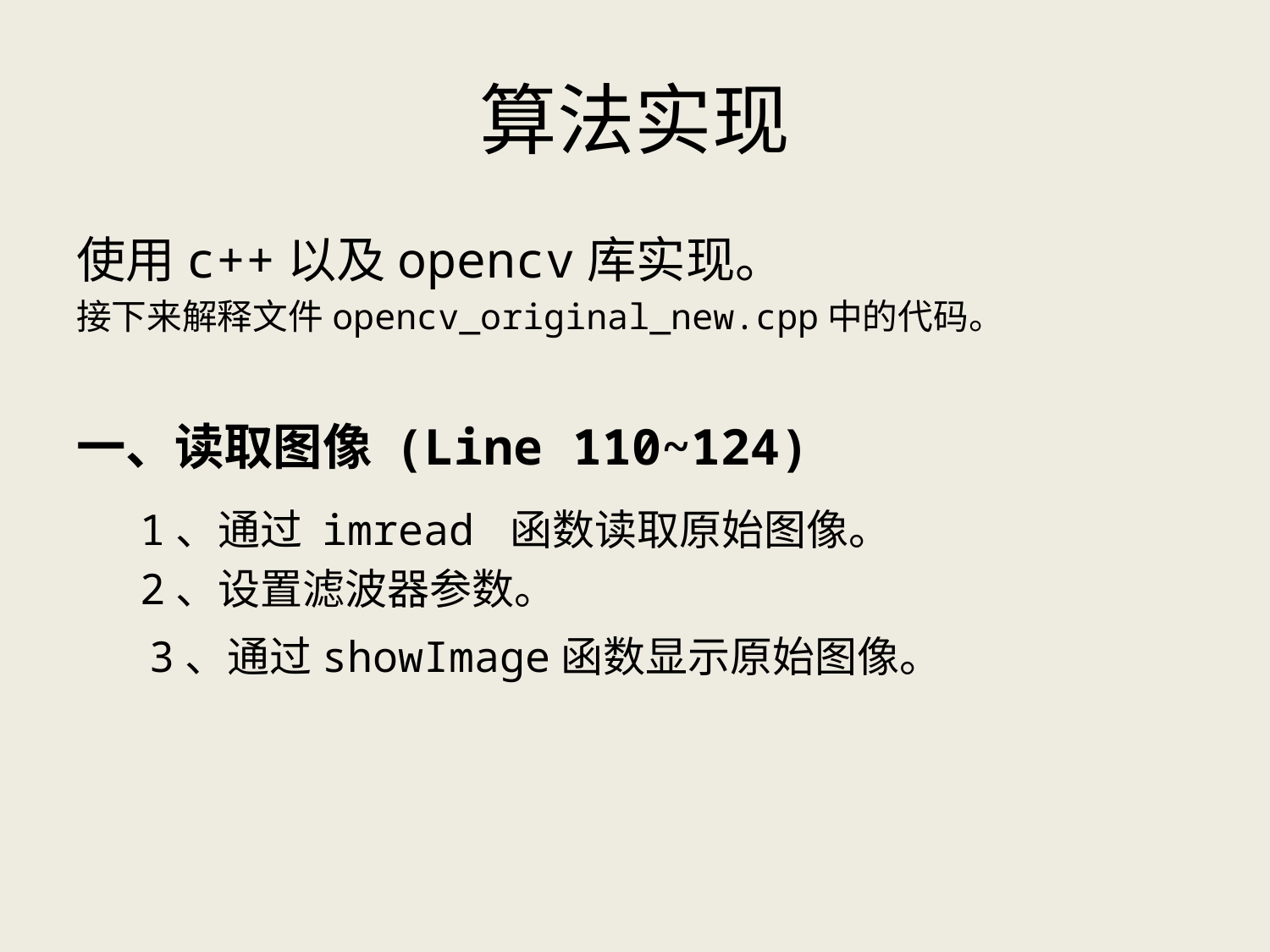

# 算法实现
使用c++以及opencv库实现。
接下来解释文件opencv_original_new.cpp中的代码。

一、读取图像 (Line 110~124)

1、通过 imread 函数读取原始图像。
2、设置滤波器参数。
	 3、通过showImage函数显示原始图像。